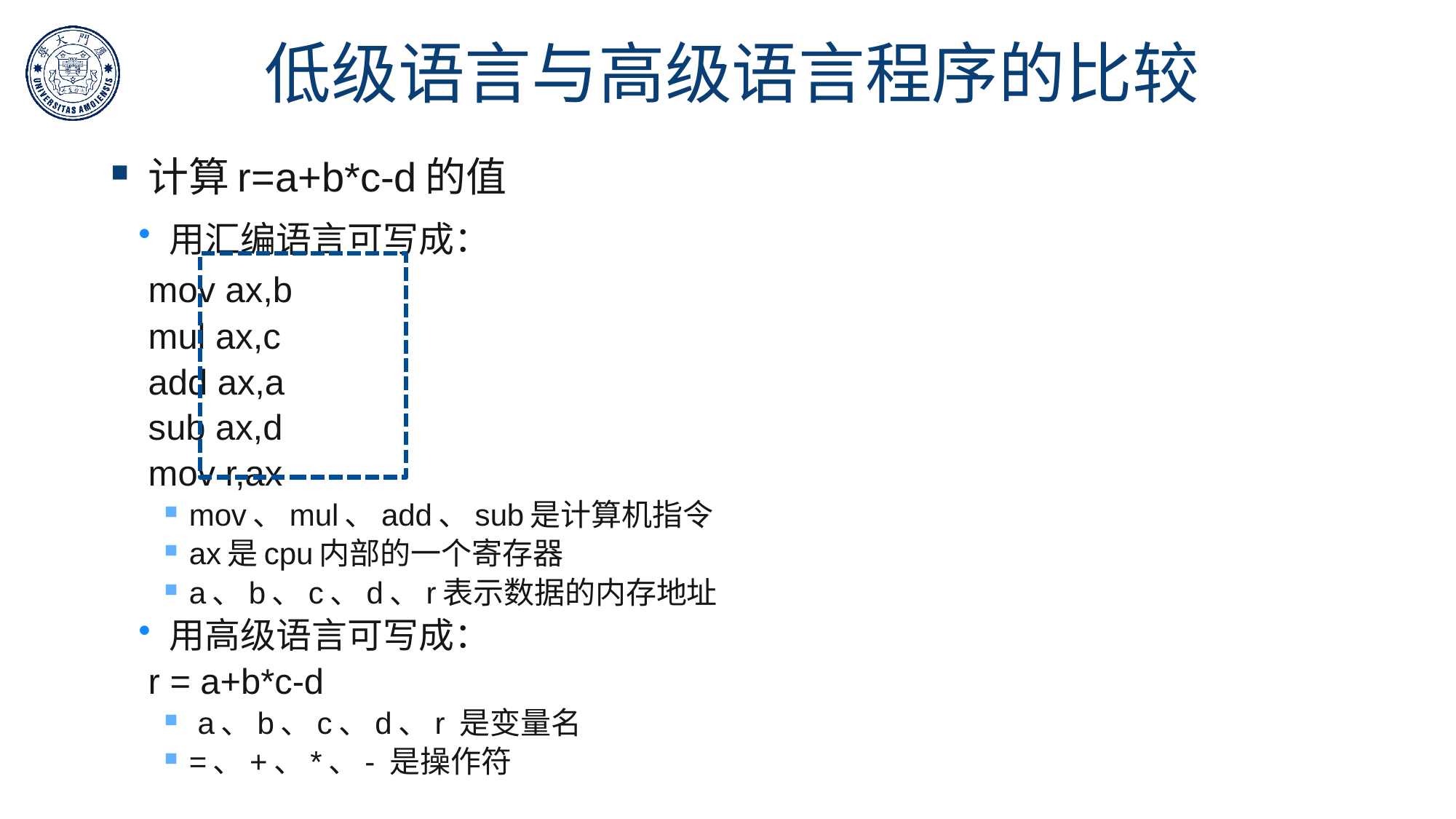

# 低级语言与高级语言程序的比较
计算r=a+b*c-d的值
用汇编语言可写成：
		mov ax,b
		mul ax,c
		add ax,a
		sub ax,d
		mov r,ax
mov、mul、add、sub是计算机指令
ax是cpu内部的一个寄存器
a、b、c、d、r表示数据的内存地址
用高级语言可写成：
		r = a+b*c-d
 a、b、c、d、r 是变量名
=、+、*、- 是操作符

42